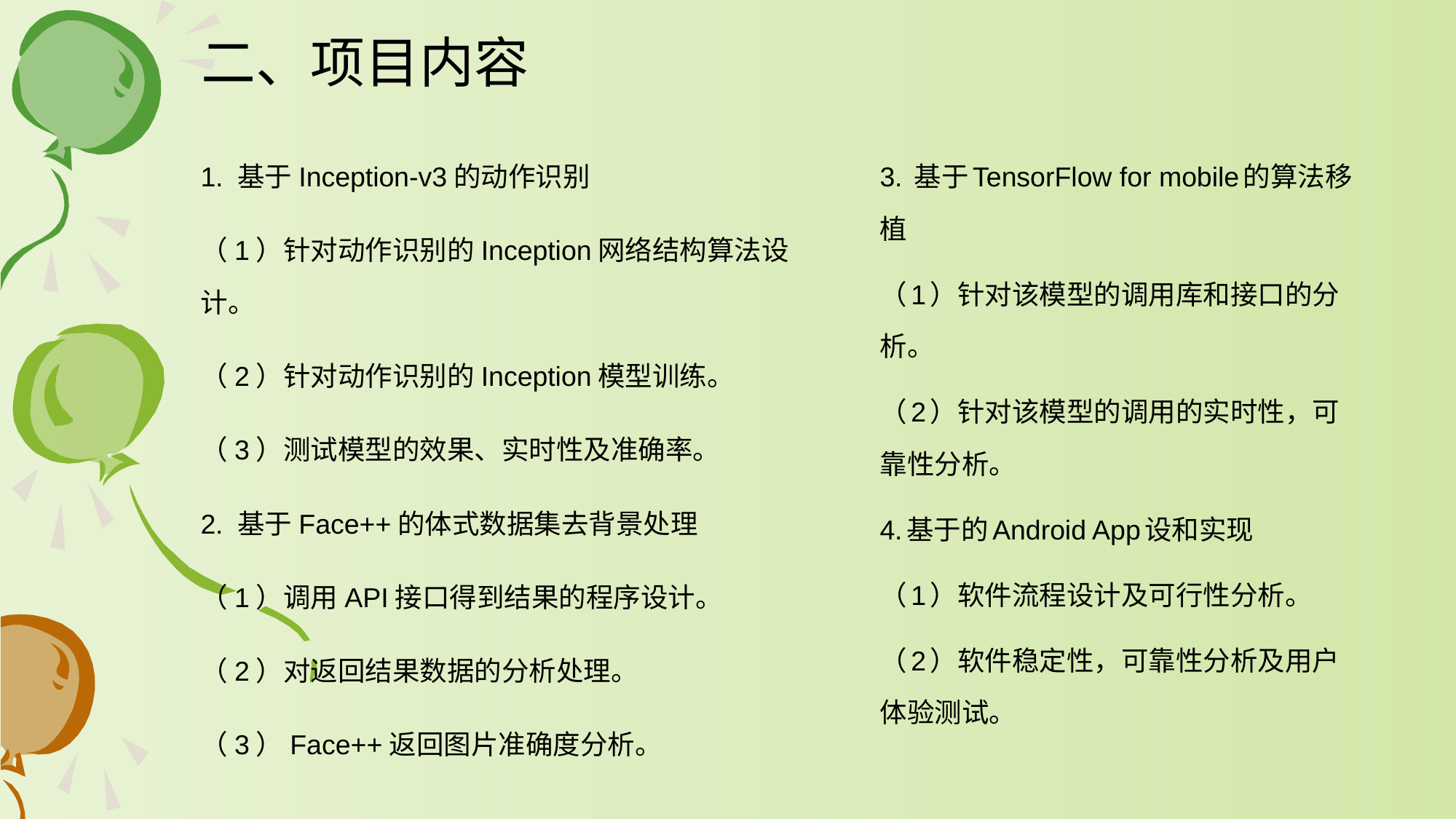

# 二、项目内容
1. 基于Inception-v3的动作识别
（1）针对动作识别的Inception网络结构算法设计。
（2）针对动作识别的Inception模型训练。
（3）测试模型的效果、实时性及准确率。
2. 基于Face++的体式数据集去背景处理
（1）调用API接口得到结果的程序设计。
（2）对返回结果数据的分析处理。
（3）Face++返回图片准确度分析。
3. 基于TensorFlow for mobile的算法移植
（1）针对该模型的调用库和接口的分析。
（2）针对该模型的调用的实时性，可靠性分析。
4.基于的Android App设和实现
（1）软件流程设计及可行性分析。
（2）软件稳定性，可靠性分析及用户体验测试。